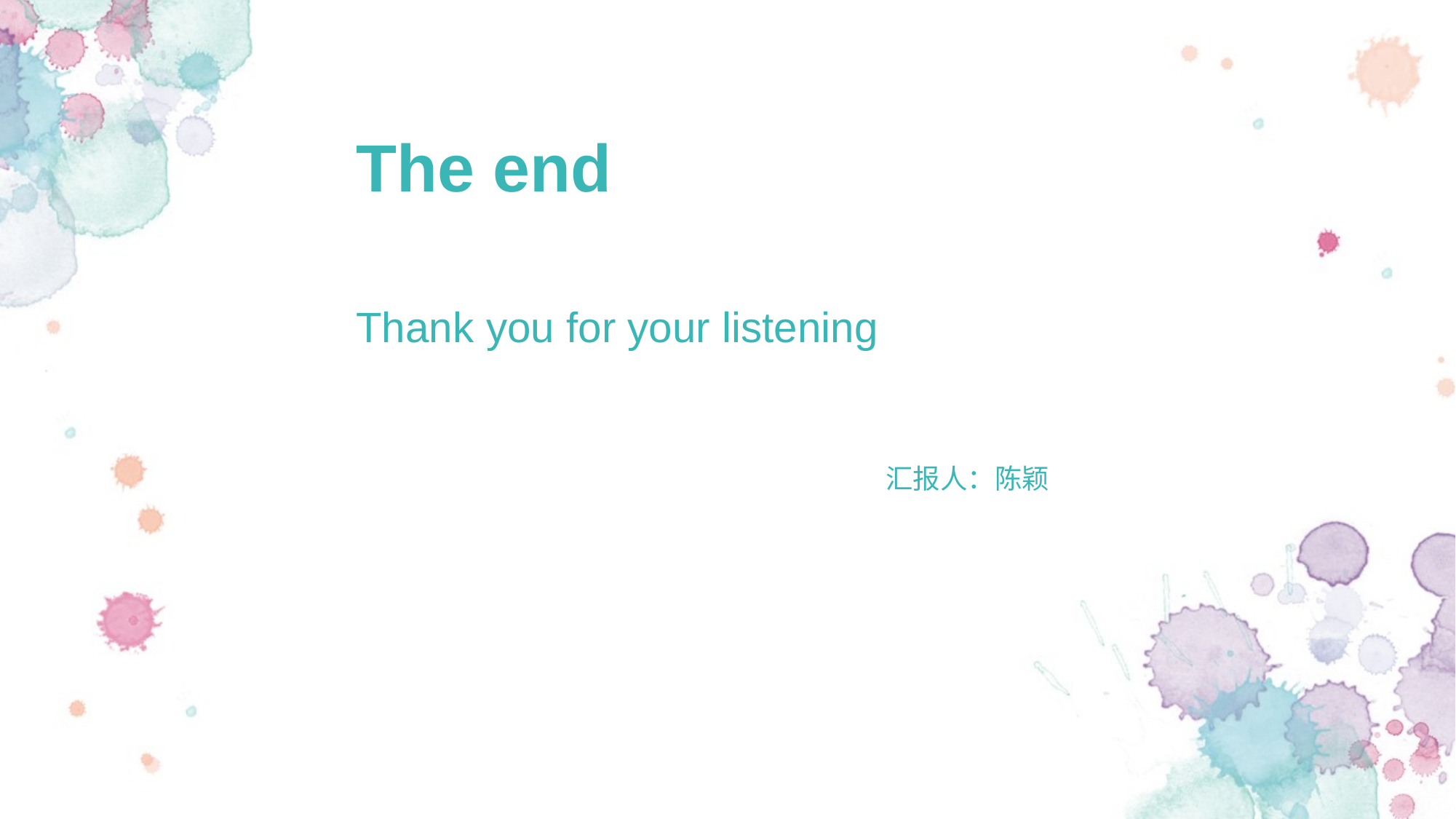

The end
Thank you for your listening
汇报人：陈颖